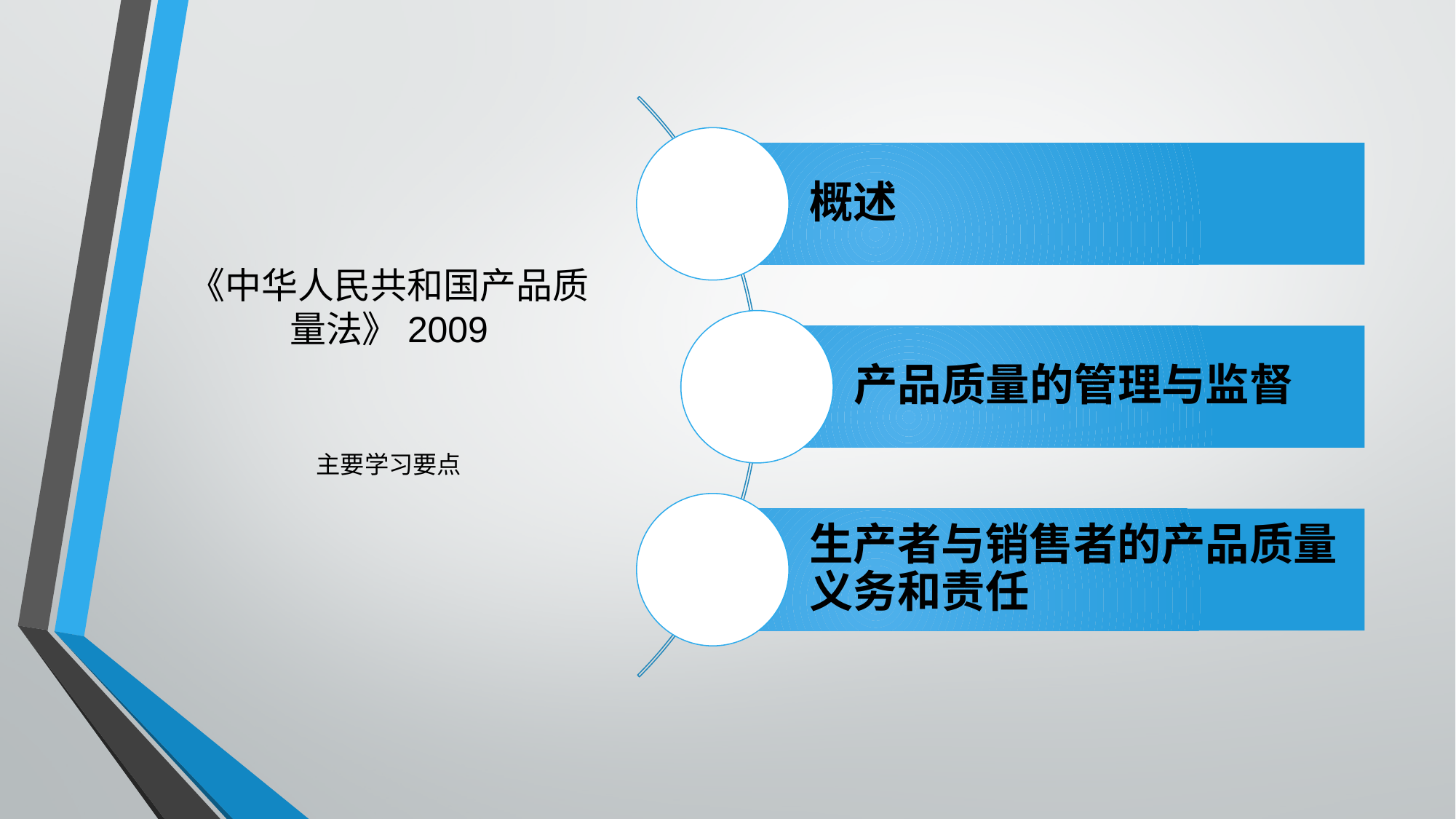

概述
产品质量的管理与监督
生产者与销售者的产品质量义务和责任
# 《中华人民共和国产品质量法》2009
主要学习要点